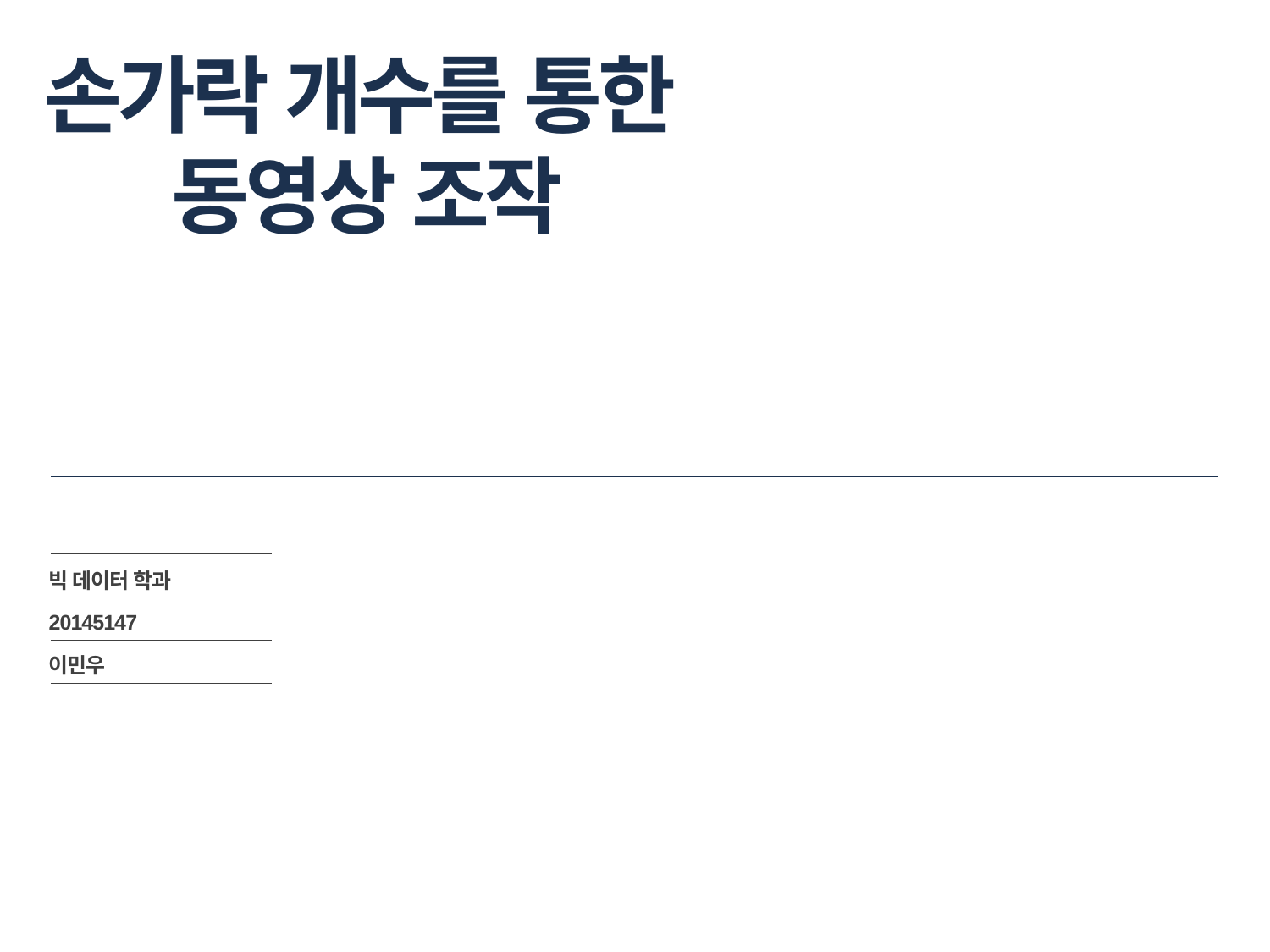

# 손가락 개수를 통한 동영상 조작
빅 데이터 학과
20145147
이민우